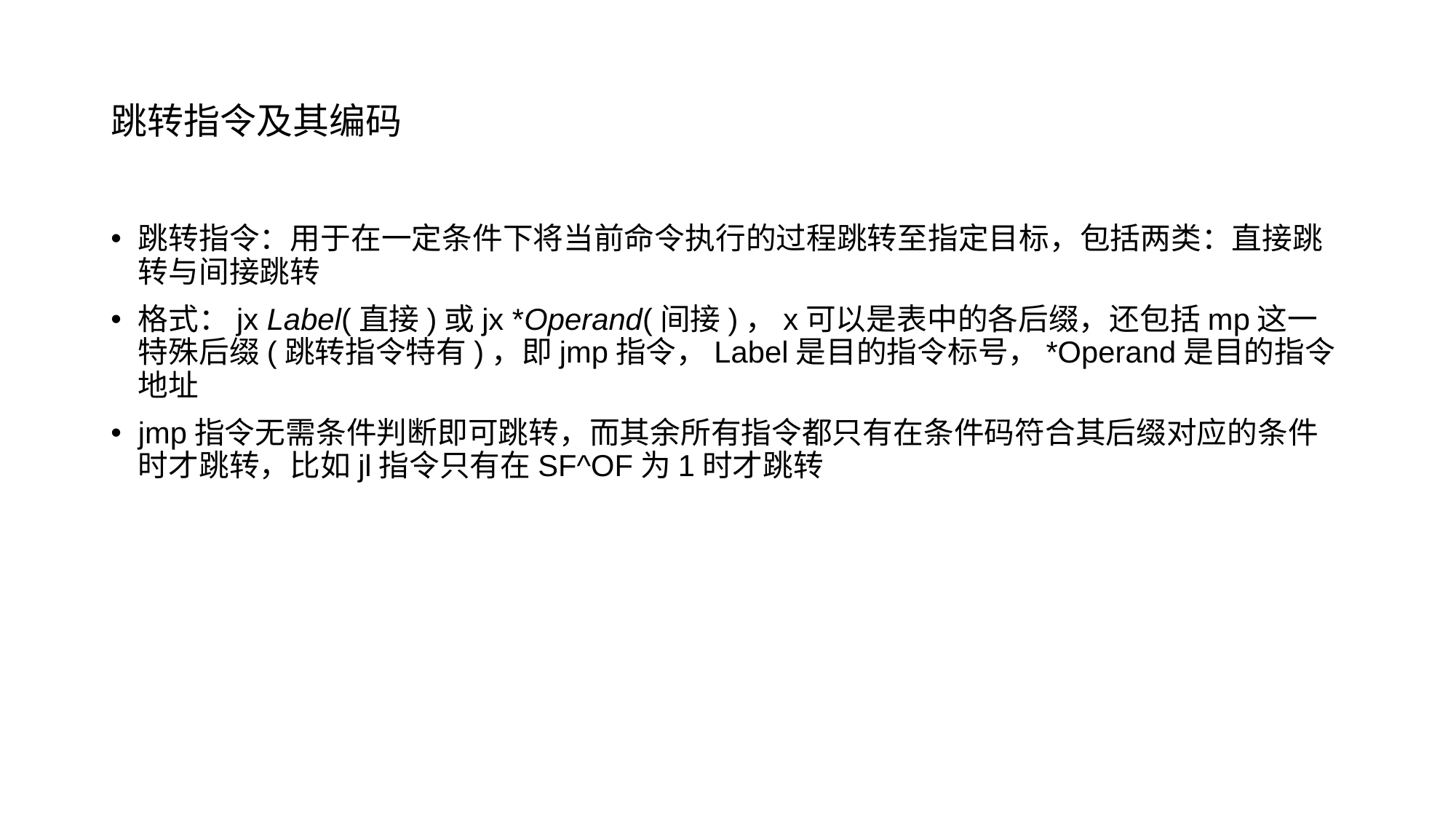

# 跳转指令及其编码
跳转指令：用于在一定条件下将当前命令执行的过程跳转至指定目标，包括两类：直接跳转与间接跳转
格式：jx Label(直接)或jx *Operand(间接)，x可以是表中的各后缀，还包括mp这一特殊后缀(跳转指令特有)，即jmp指令，Label是目的指令标号，*Operand是目的指令地址
jmp指令无需条件判断即可跳转，而其余所有指令都只有在条件码符合其后缀对应的条件时才跳转，比如jl指令只有在SF^OF为1时才跳转